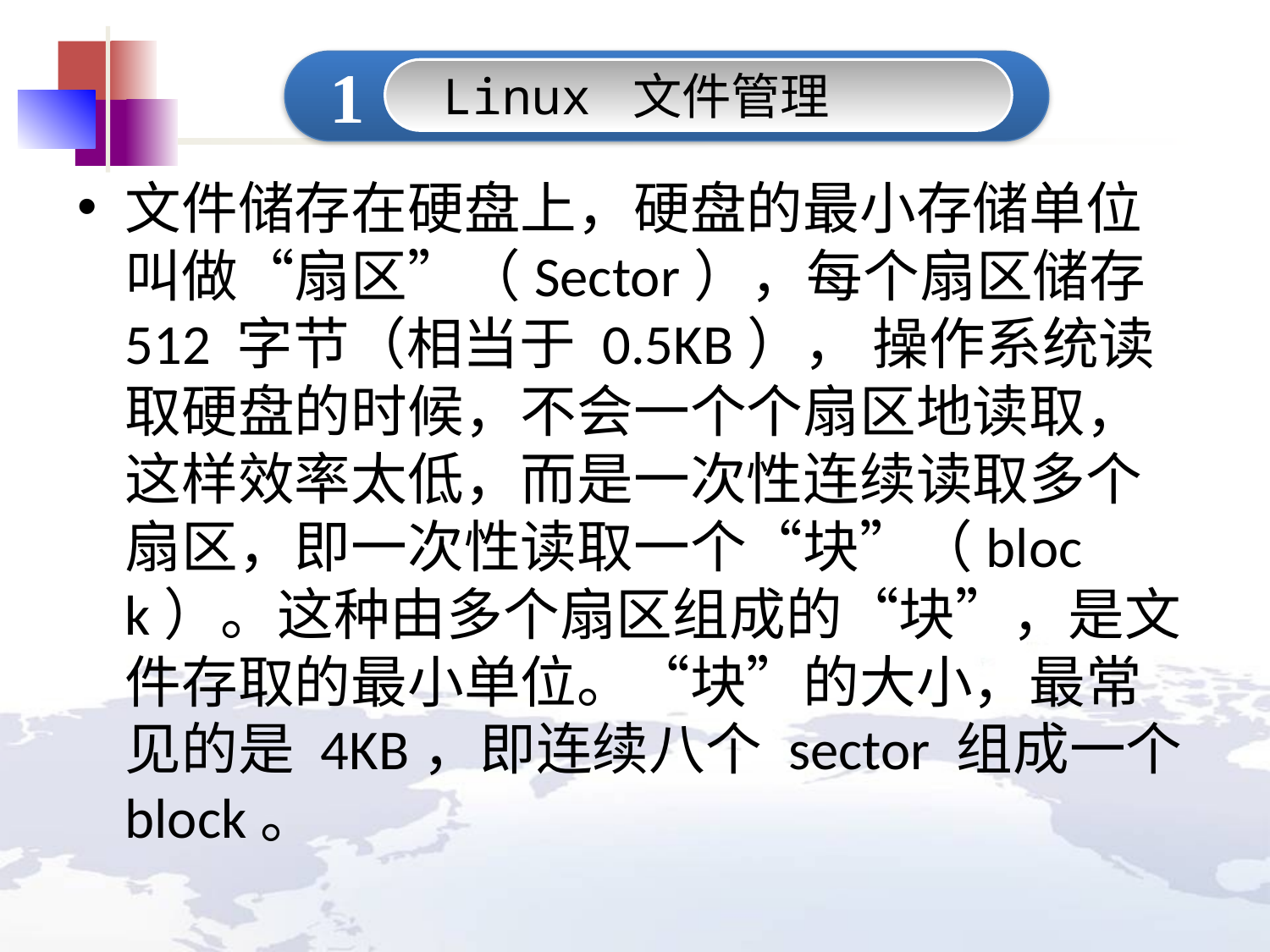

1

Linux 文件管理
文件储存在硬盘上，硬盘的最小存储单位叫做“扇区”（Sector），每个扇区储存 512 字节（相当于 0.5KB）， 操作系统读取硬盘的时候，不会一个个扇区地读取，这样效率太低，而是一次性连续读取多个扇区，即一次性读取一个“块”（block）。这种由多个扇区组成的“块”，是文件存取的最小单位。“块”的大小，最常见的是 4KB，即连续八个 sector 组成一个 block。